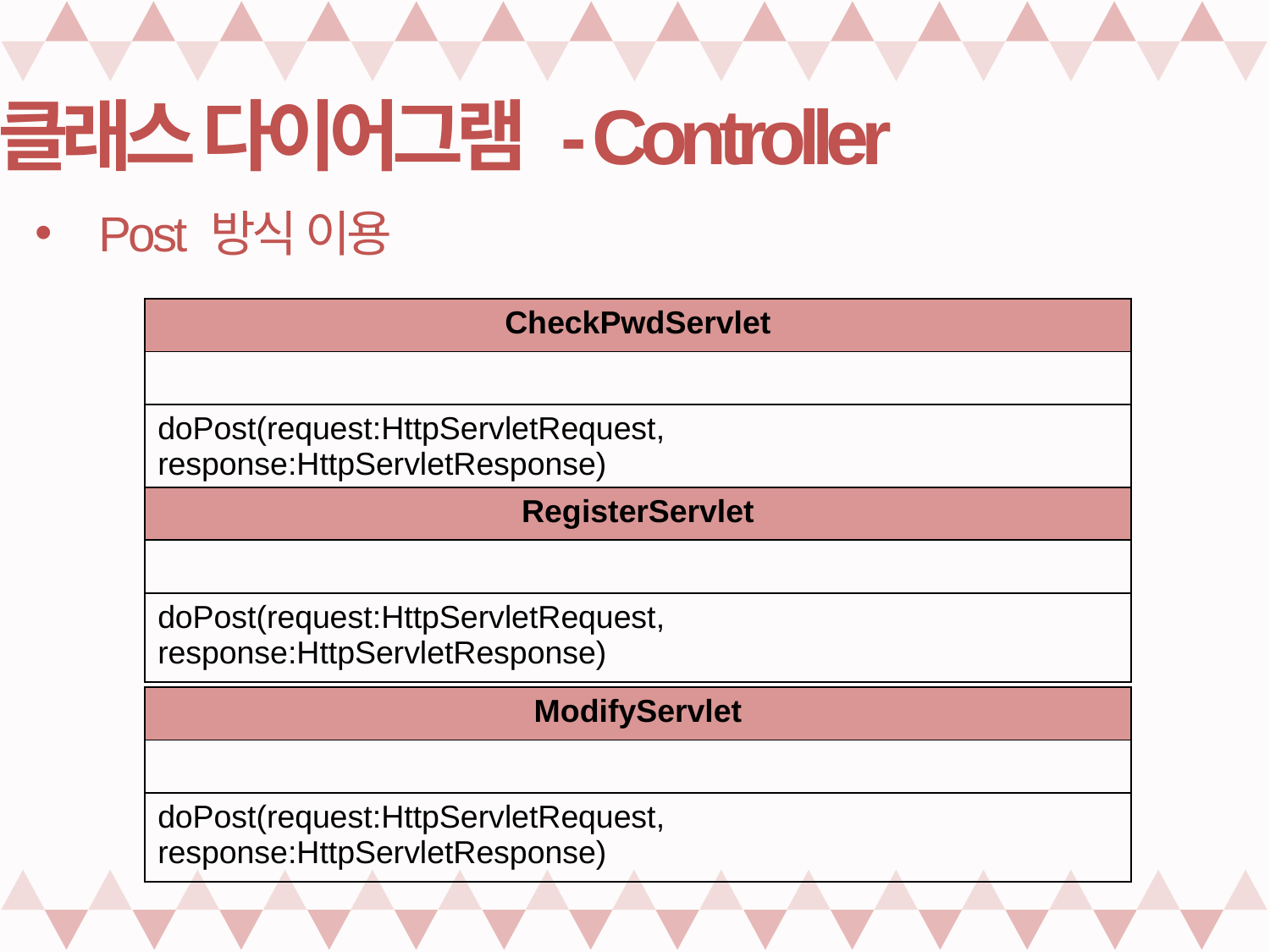

클래스 다이어그램 - Controller
Post 방식 이용
| CheckPwdServlet |
| --- |
|  |
| doPost(request:HttpServletRequest, response:HttpServletResponse) |
| RegisterServlet |
| --- |
|  |
| doPost(request:HttpServletRequest, response:HttpServletResponse) |
| ModifyServlet |
| --- |
|  |
| doPost(request:HttpServletRequest, response:HttpServletResponse) |